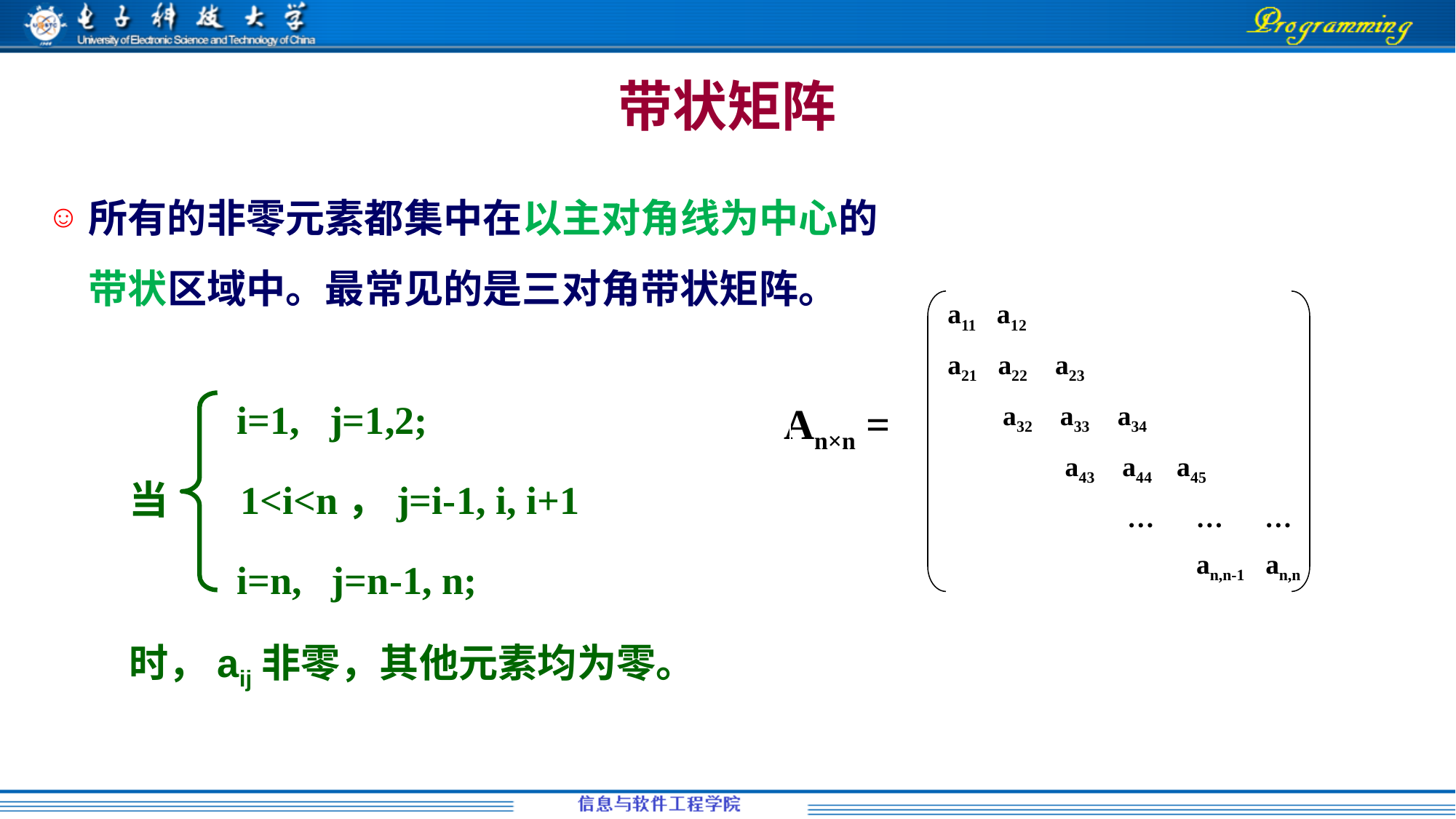

# 带状矩阵
所有的非零元素都集中在以主对角线为中心的带状区域中。最常见的是三对角带状矩阵。

a11   a12
a21   a22    a23
        a32    a33    a34
                 a43    a44    a45
                          …      …      …
                                    an,n-1   an,n

An×n =
           i=1,   j=1,2;
当       1<i<n，j=i-1, i, i+1
           i=n,   j=n-1, n;
时，aij非零，其他元素均为零。